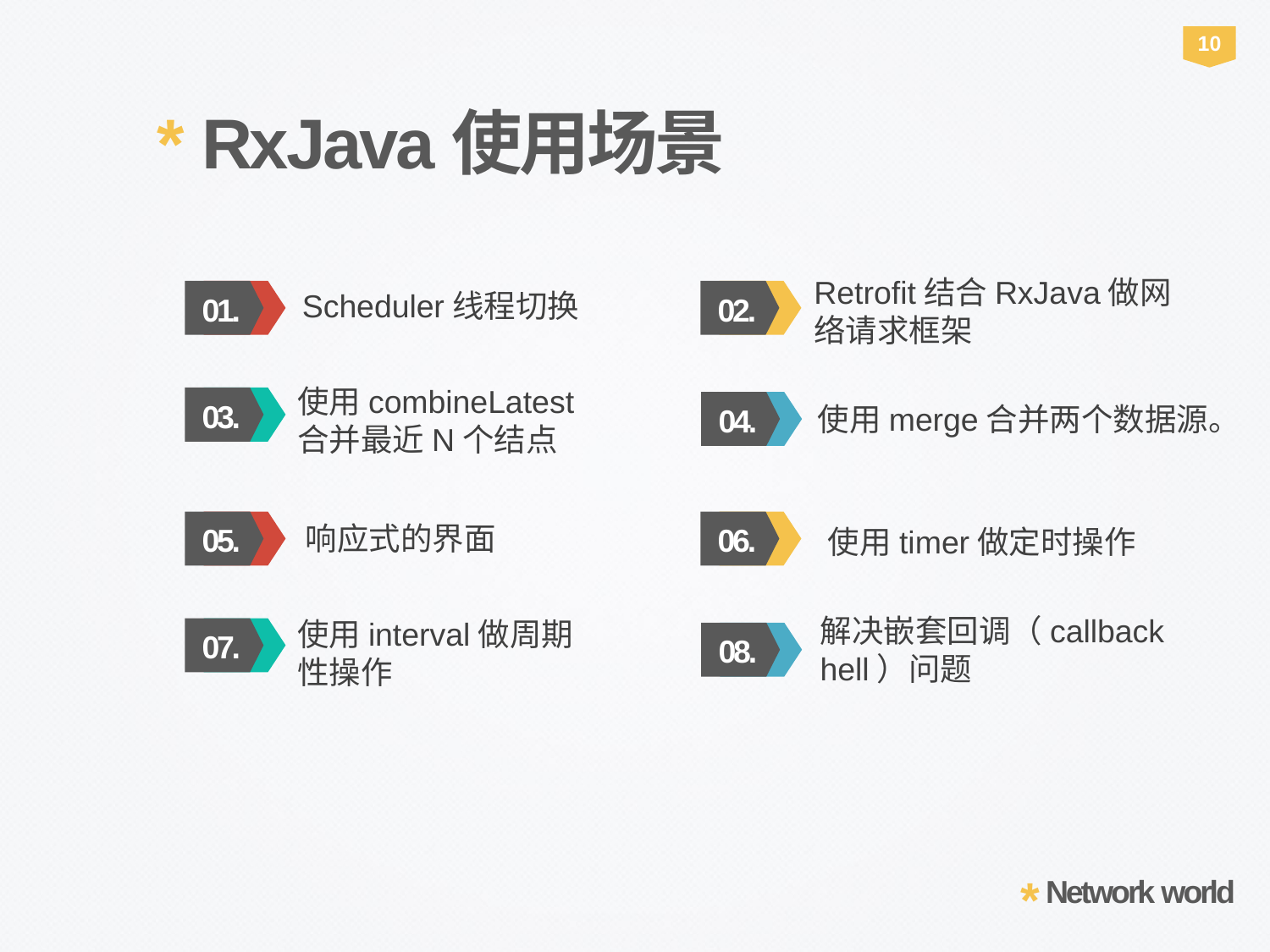

10
* RxJava使用场景
Retrofit结合RxJava做网络请求框架
Scheduler线程切换

01.

02.
使用combineLatest合并最近N个结点

03.

04.
使用merge合并两个数据源。

05.

06.
响应式的界面
使用timer做定时操作
解决嵌套回调（callback hell）问题
使用interval做周期性操作

07.

08.